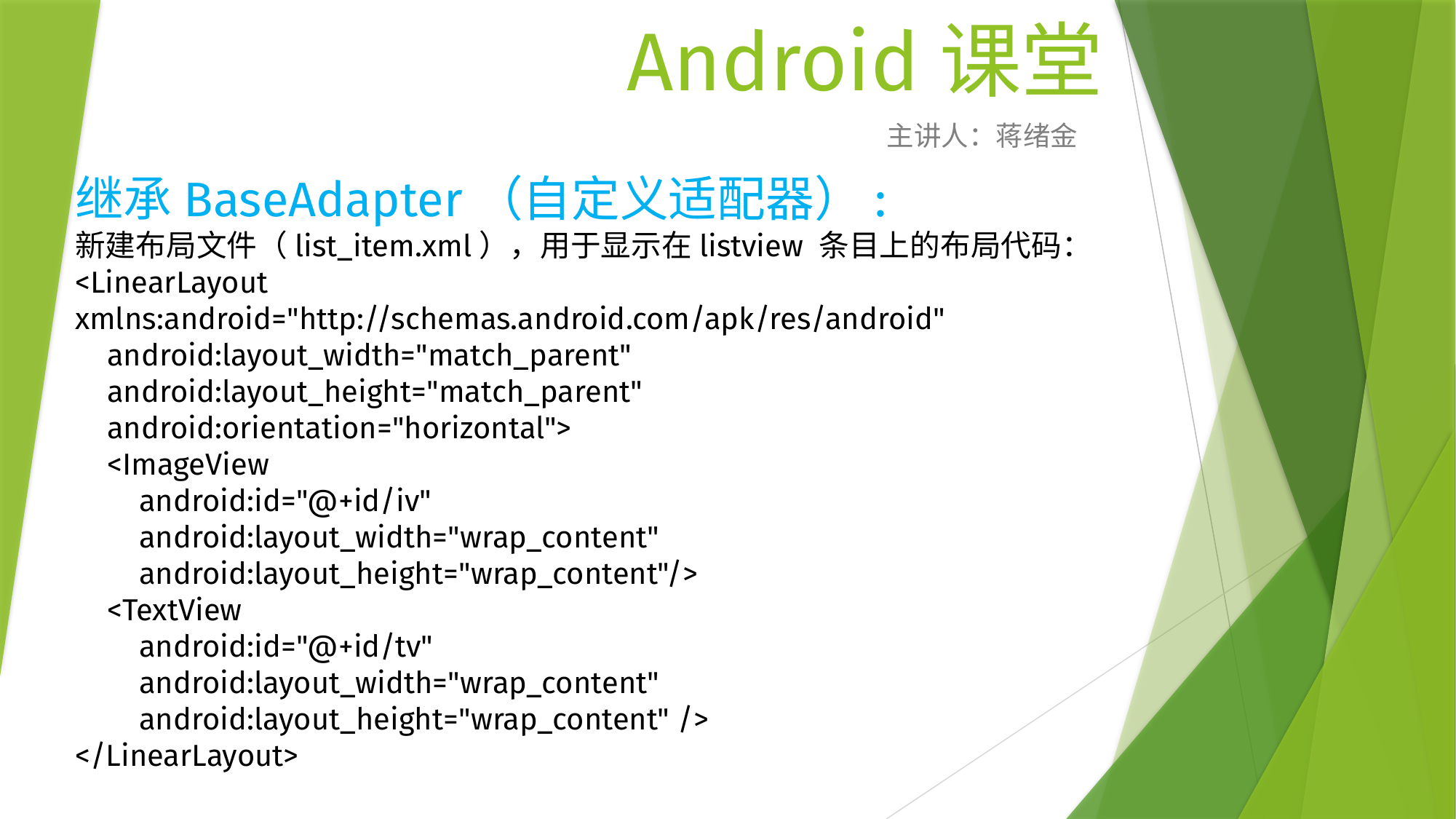

# Android课堂
主讲人：蒋绪金
继承BaseAdapter（自定义适配器）:
新建布局文件（list_item.xml），用于显示在listview 条目上的布局代码：
<LinearLayout xmlns:android="http://schemas.android.com/apk/res/android"
    android:layout_width="match_parent"
    android:layout_height="match_parent"
    android:orientation="horizontal">
    <ImageView
        android:id="@+id/iv"
        android:layout_width="wrap_content"
        android:layout_height="wrap_content"/>
    <TextView
        android:id="@+id/tv"
        android:layout_width="wrap_content"
        android:layout_height="wrap_content" />
</LinearLayout>